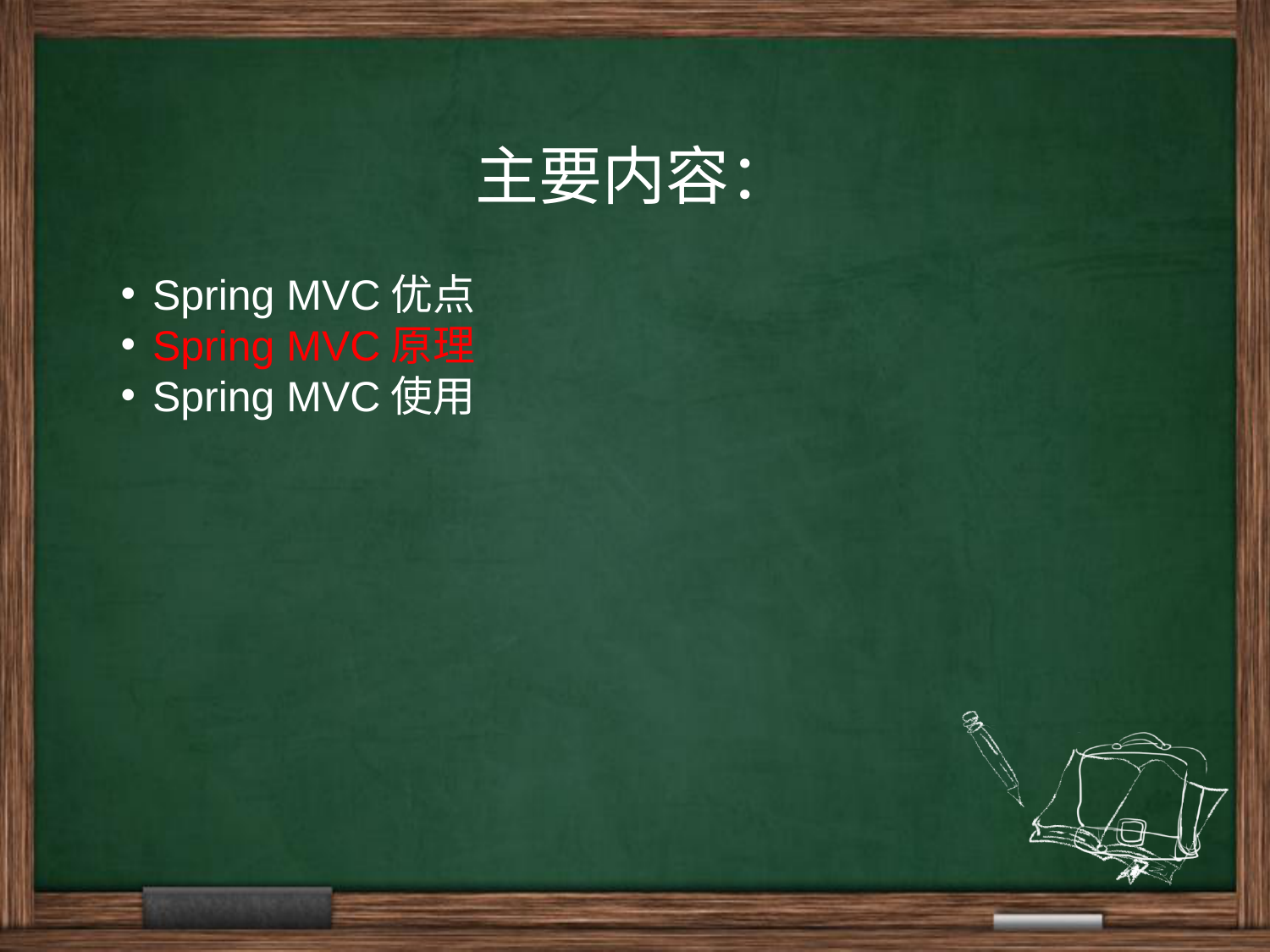

主要内容：
Spring MVC优点
Spring MVC原理
Spring MVC使用